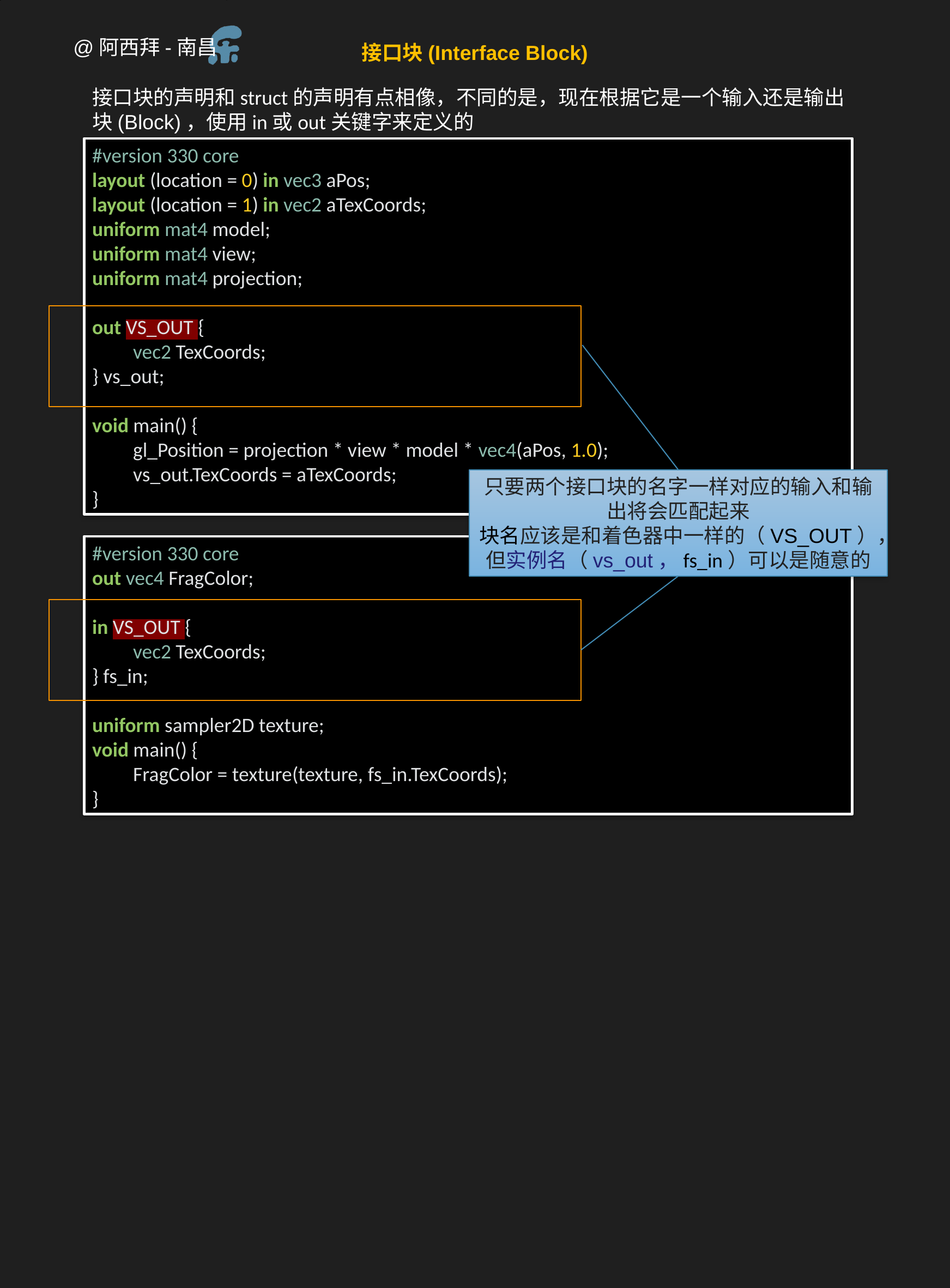

接口块(Interface Block)
接口块的声明和struct的声明有点相像，不同的是，现在根据它是一个输入还是输出块(Block)，使用in或out关键字来定义的
#version 330 core
layout (location = 0) in vec3 aPos;
layout (location = 1) in vec2 aTexCoords;
uniform mat4 model;
uniform mat4 view;
uniform mat4 projection;

out VS_OUT {
vec2 TexCoords;
} vs_out;

void main() {
gl_Position = projection * view * model * vec4(aPos, 1.0);
vs_out.TexCoords = aTexCoords;
}

只要两个接口块的名字一样对应的输入和输出将会匹配起来
块名应该是和着色器中一样的（VS_OUT），但实例名（vs_out，fs_in）可以是随意的
#version 330 core
out vec4 FragColor;

in VS_OUT {
vec2 TexCoords;
} fs_in;

uniform sampler2D texture;
void main() {
FragColor = texture(texture, fs_in.TexCoords);
}